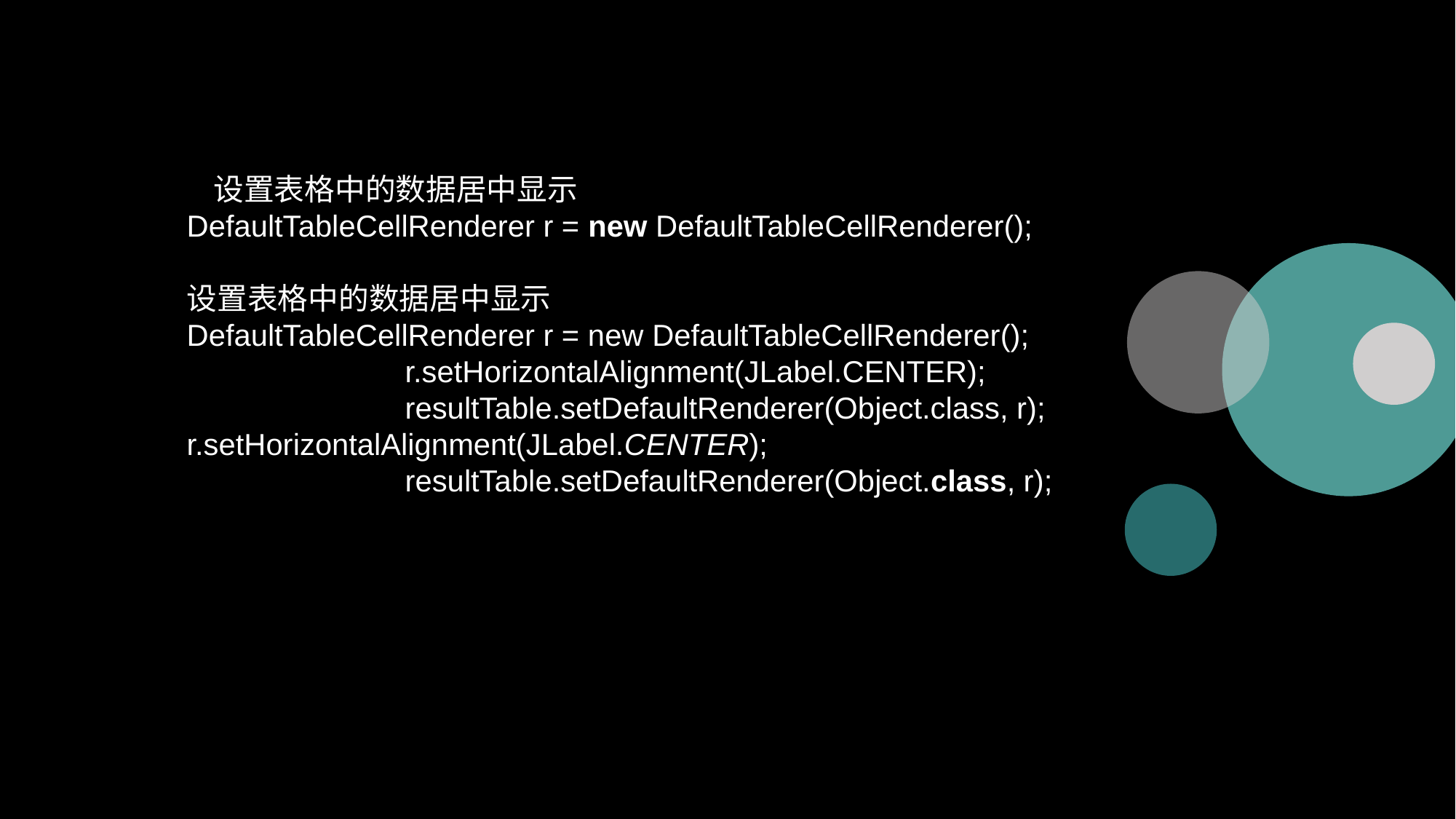

5. 设置表格中的数据居中显示DefaultTableCellRenderer r = new DefaultTableCellRenderer();
设置表格中的数据居中显示
DefaultTableCellRenderer r = new DefaultTableCellRenderer();
		r.setHorizontalAlignment(JLabel.CENTER);
		resultTable.setDefaultRenderer(Object.class, r);	r.setHorizontalAlignment(JLabel.CENTER);		resultTable.setDefaultRenderer(Object.class, r);